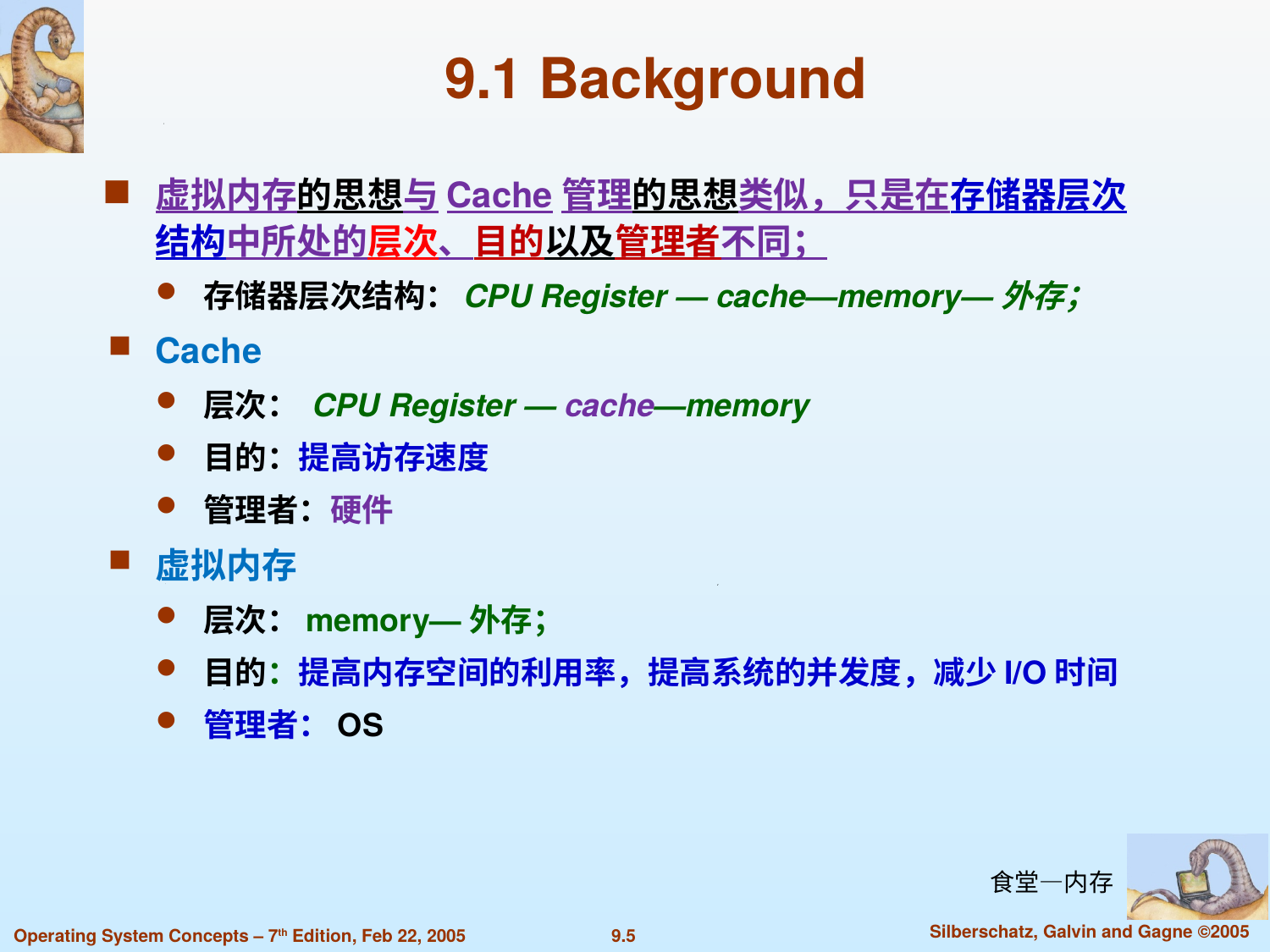

9.1 Background
虚拟内存的思想与Cache管理的思想类似，只是在存储器层次结构中所处的层次、目的以及管理者不同；
存储器层次结构：CPU Register — cache—memory—外存；
Cache
层次： CPU Register — cache—memory
目的：提高访存速度
管理者：硬件
虚拟内存
层次：memory—外存；
目的：提高内存空间的利用率，提高系统的并发度，减少I/O时间
管理者：OS
食堂—内存